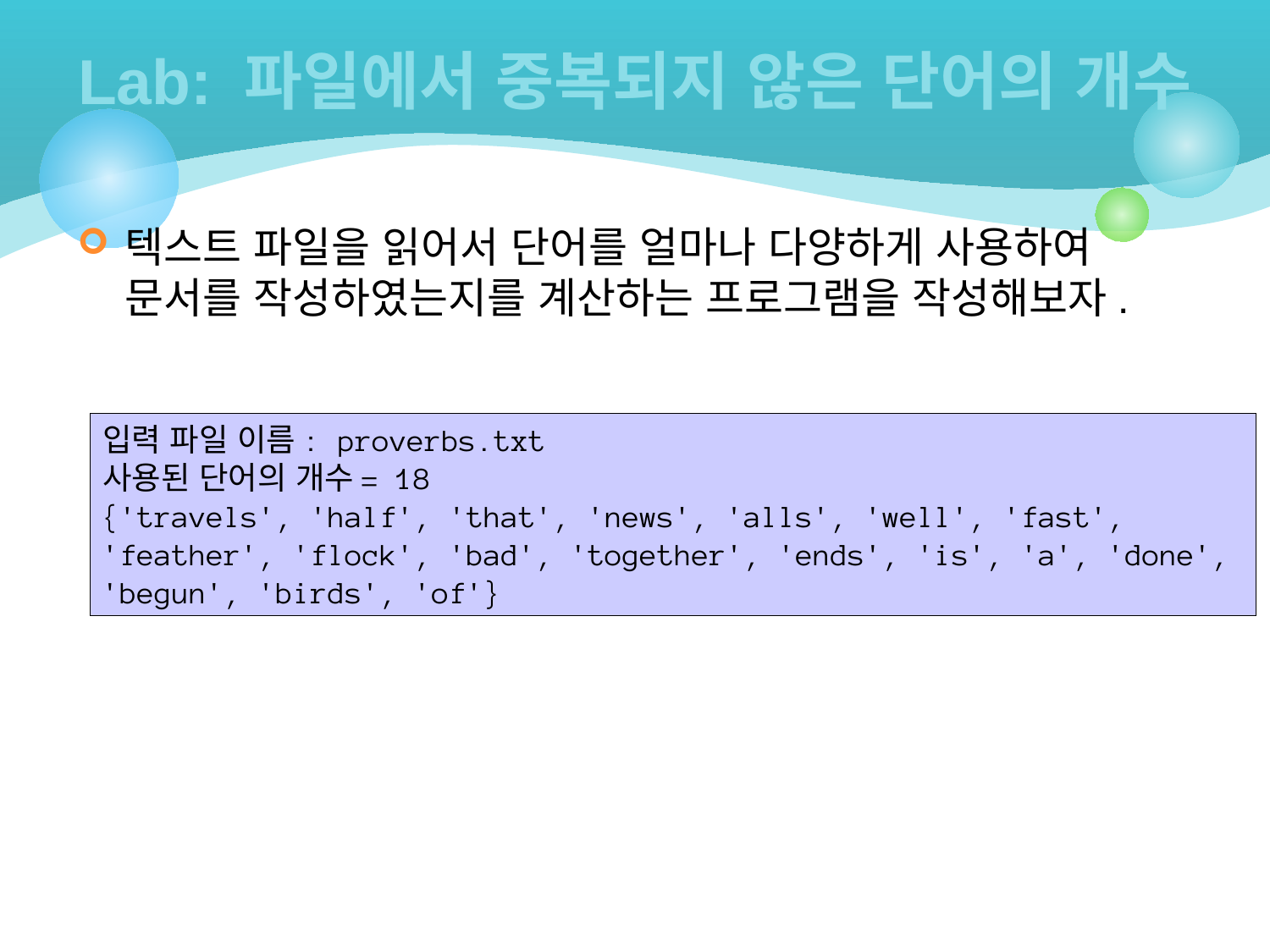

# Lab: 파일에서 중복되지 않은 단어의 개수
텍스트 파일을 읽어서 단어를 얼마나 다양하게 사용하여 문서를 작성하였는지를 계산하는 프로그램을 작성해보자.
입력 파일 이름: proverbs.txt
사용된 단어의 개수= 18
{'travels', 'half', 'that', 'news', 'alls', 'well', 'fast', 'feather', 'flock', 'bad', 'together', 'ends', 'is', 'a', 'done', 'begun', 'birds', 'of'}